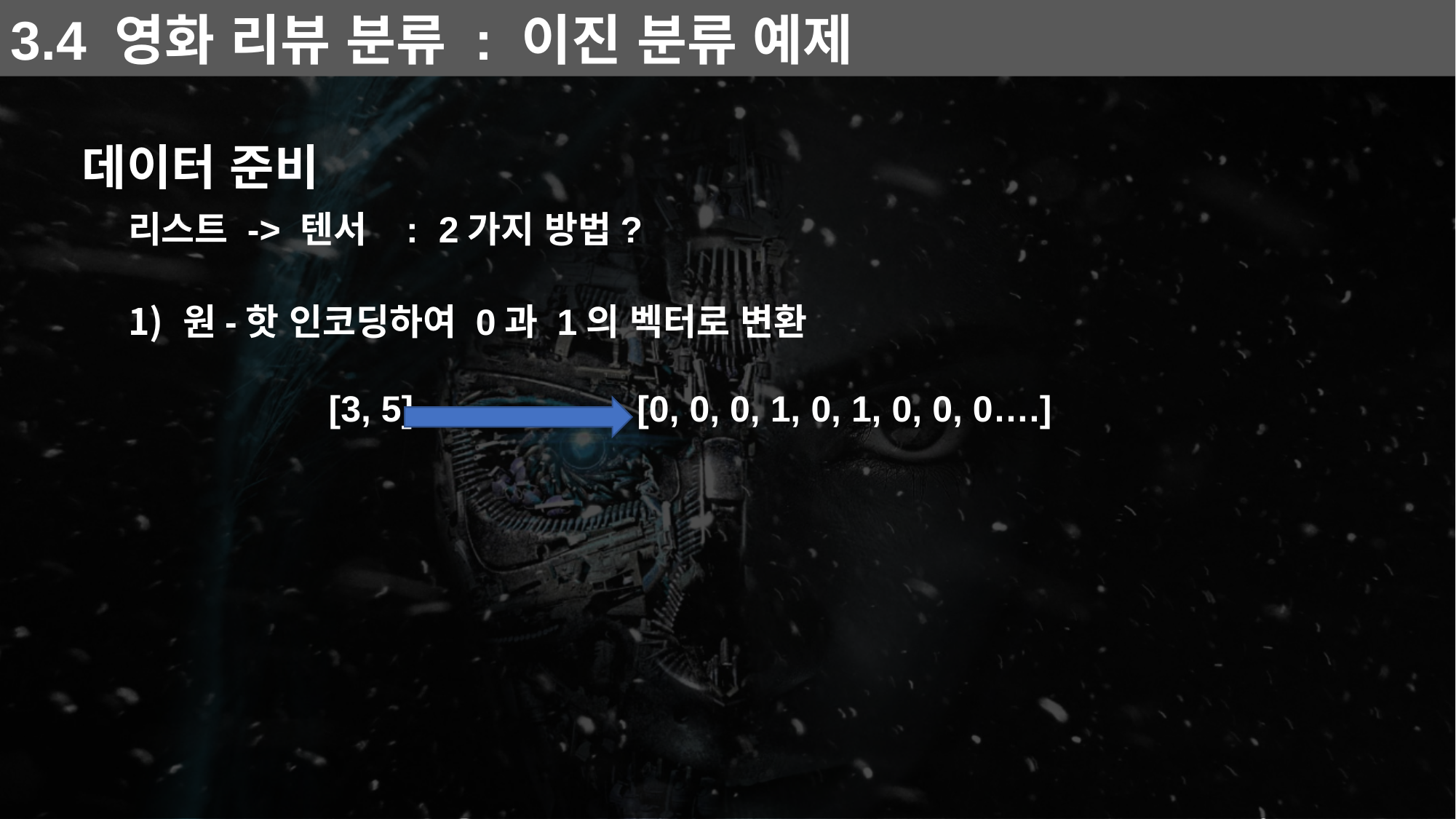

3.4 영화 리뷰 분류 : 이진 분류 예제

데이터 준비
리스트 -> 텐서   :  2가지 방법?
원-핫 인코딩하여 0과 1의 벡터로 변환

[3, 5]                      [0, 0, 0, 1, 0, 1, 0, 0, 0….]